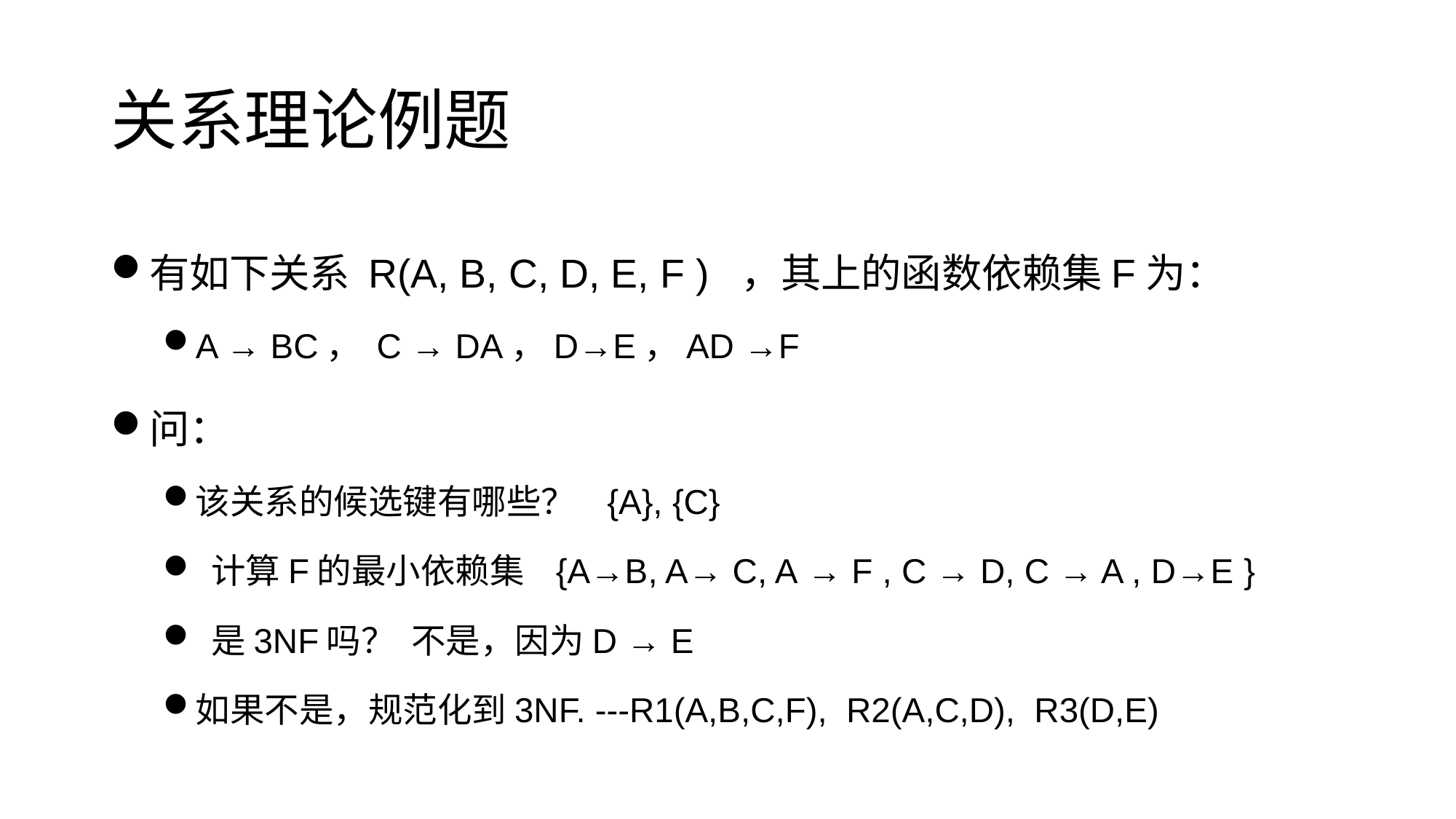

# 关系理论例题
有如下关系 R(A, B, C, D, E, F )  ，其上的函数依赖集F为：
A → BC， C → DA，D→E，AD →F
问：
该关系的候选键有哪些？   {A}, {C}
 计算F的最小依赖集   {A→B, A→ C, A → F , C → D, C → A , D→E }
 是3NF吗？  不是，因为D → E
如果不是，规范化到3NF. ---R1(A,B,C,F),  R2(A,C,D),  R3(D,E)